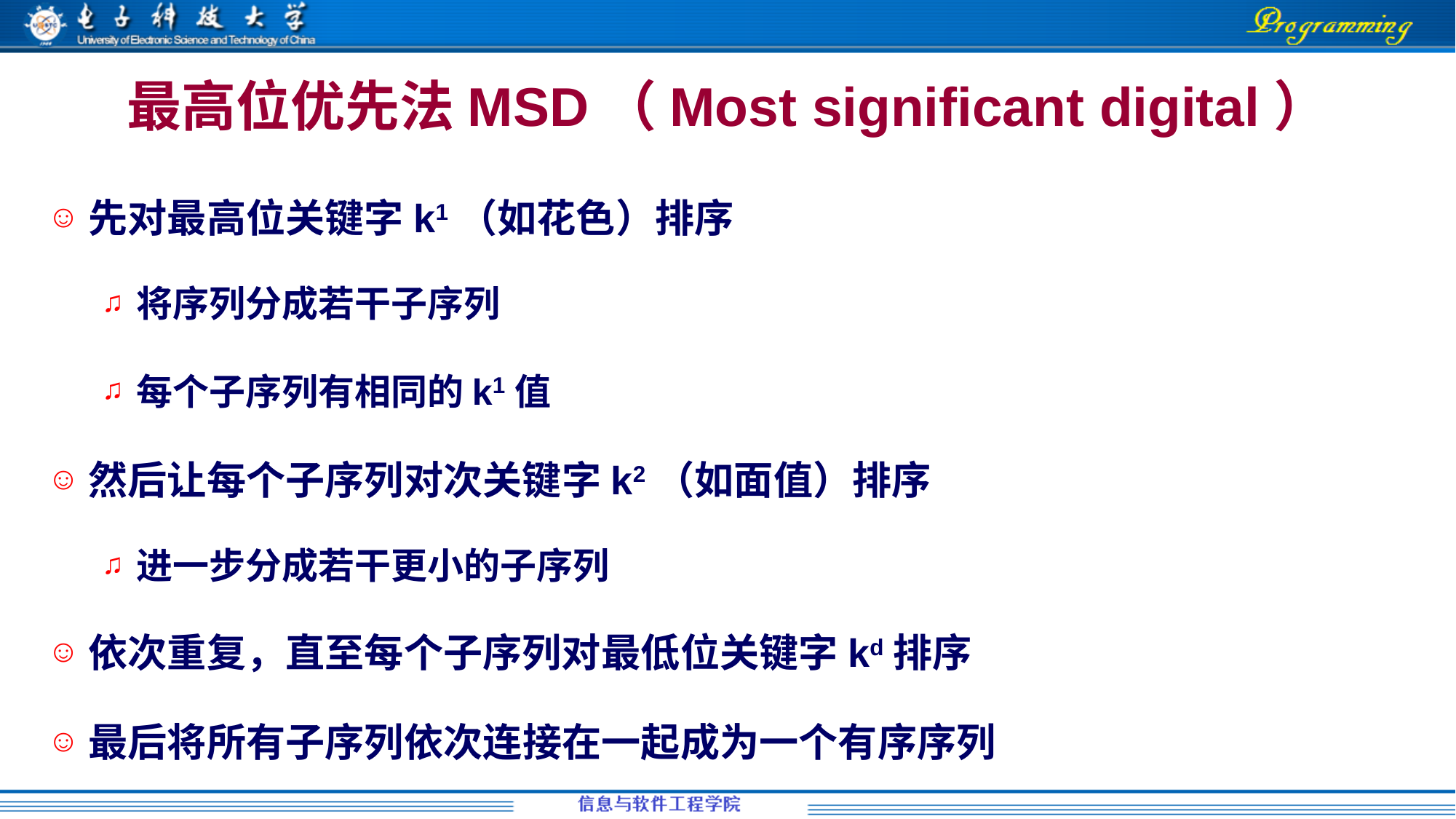

# 最高位优先法MSD（Most significant digital）
先对最高位关键字k1（如花色）排序
将序列分成若干子序列
每个子序列有相同的k1值
然后让每个子序列对次关键字k2（如面值）排序
进一步分成若干更小的子序列
依次重复，直至每个子序列对最低位关键字kd排序
最后将所有子序列依次连接在一起成为一个有序序列